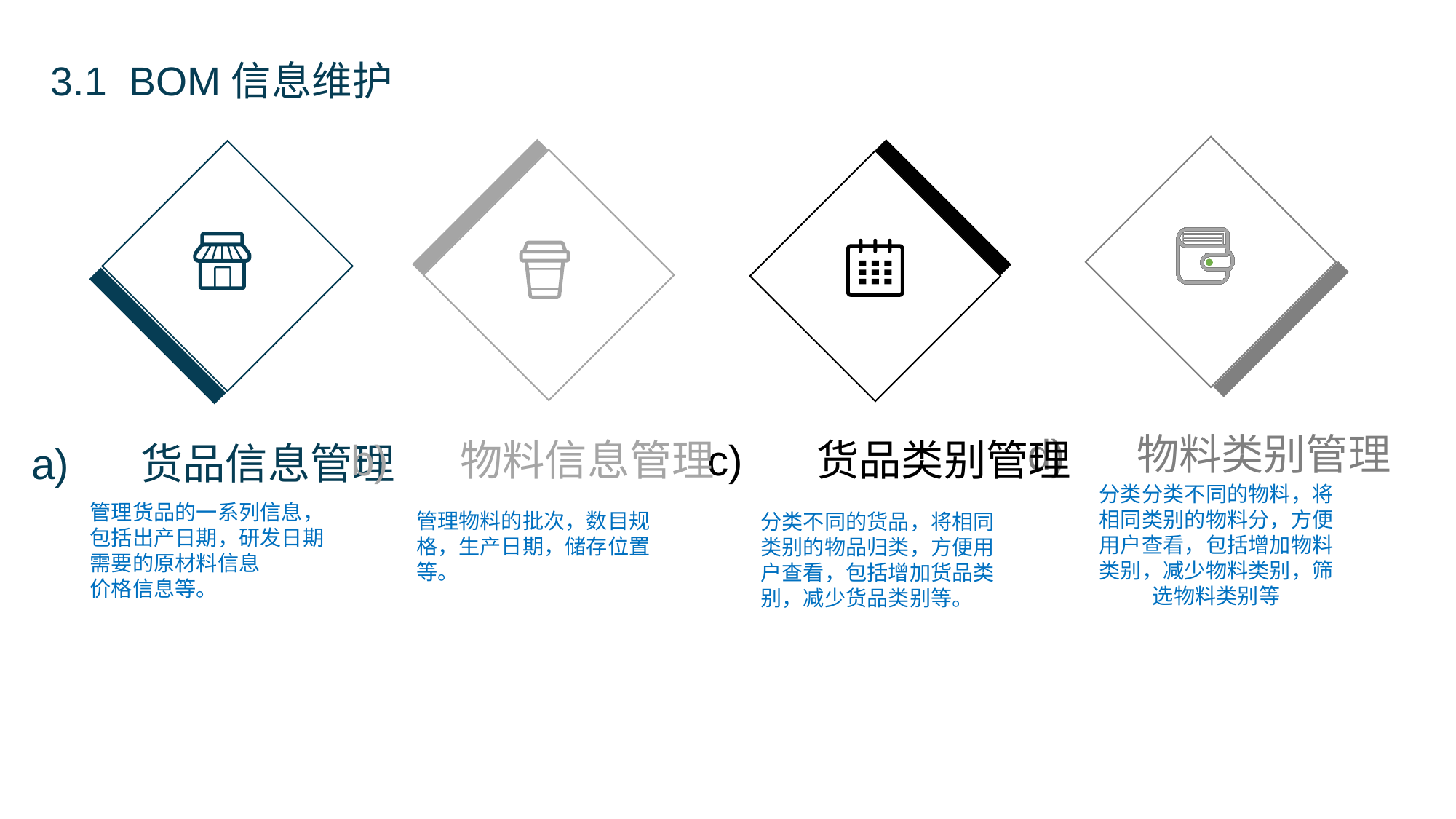

3.1  BOM信息维护

c)	货品类别管理
分类不同的货品，将相同类别的物品归类，方便用户查看，包括增加货品类别，减少货品类别等。

d)	物料类别管理
分类分类不同的物料，将相同类别的物料分，方便用户查看，包括增加物料类别，减少物料类别，筛选物料类别等

a)	货品信息管理
管理货品的一系列信息，
包括出产日期，研发日期
需要的原材料信息
价格信息等。

b)	物料信息管理
管理物料的批次，数目规格，生产日期，储存位置等。